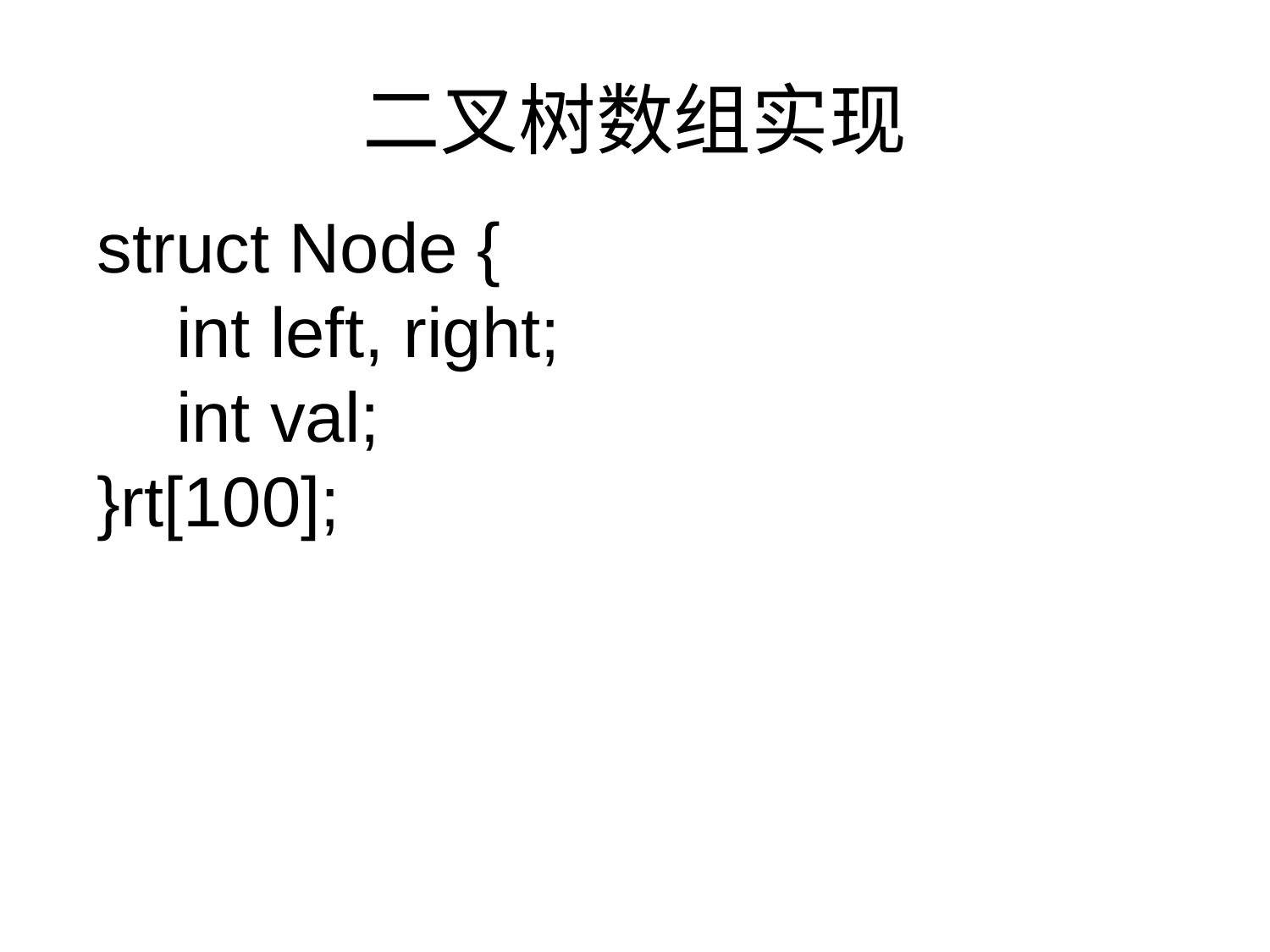

# 二叉树数组实现
struct Node {
    int left, right;
    int val;
}rt[100];